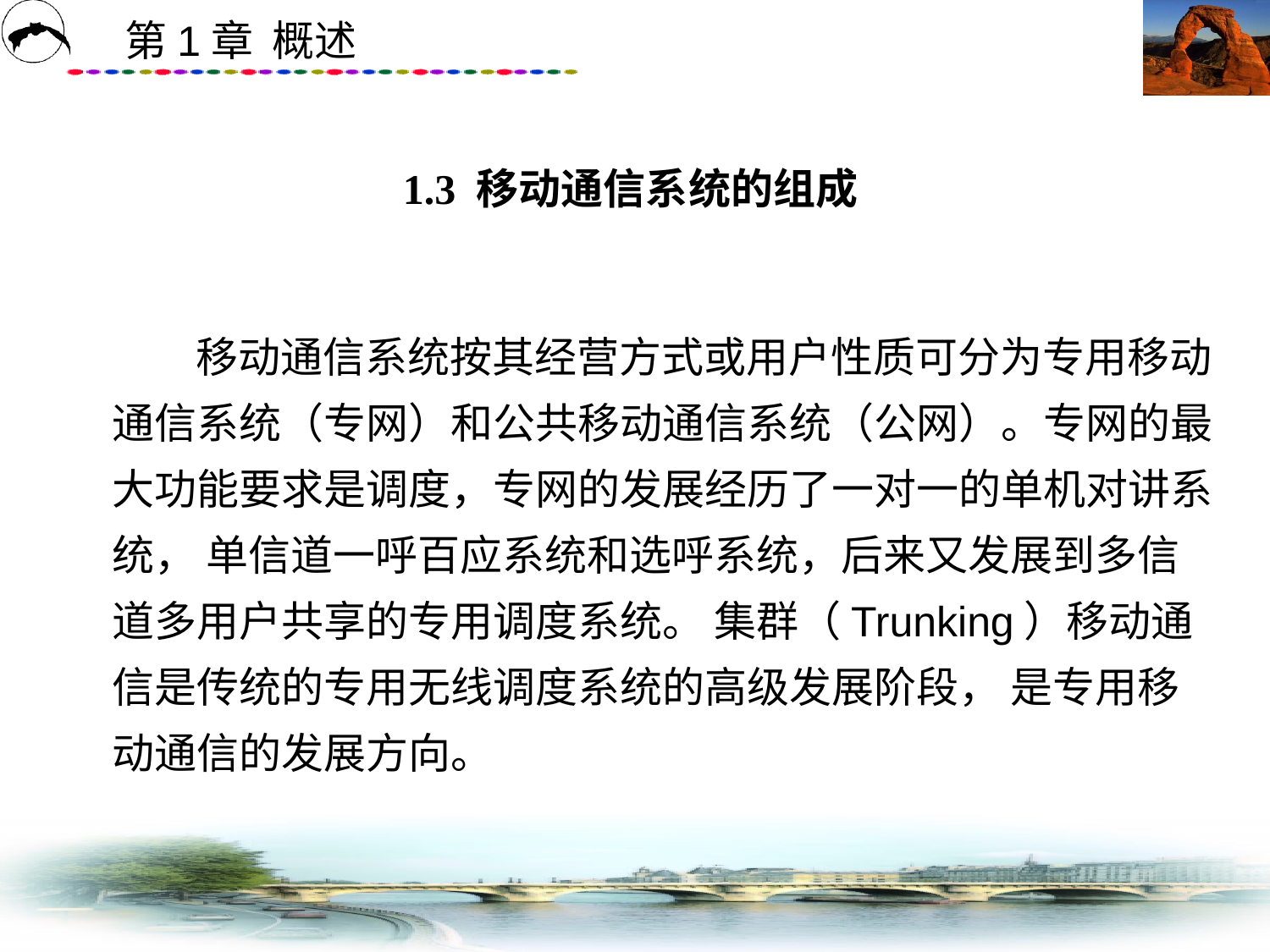

# 1.3 移动通信系统的组成
　　移动通信系统按其经营方式或用户性质可分为专用移动通信系统（专网）和公共移动通信系统（公网）。专网的最大功能要求是调度，专网的发展经历了一对一的单机对讲系统， 单信道一呼百应系统和选呼系统，后来又发展到多信道多用户共享的专用调度系统。 集群（Trunking）移动通信是传统的专用无线调度系统的高级发展阶段， 是专用移动通信的发展方向。